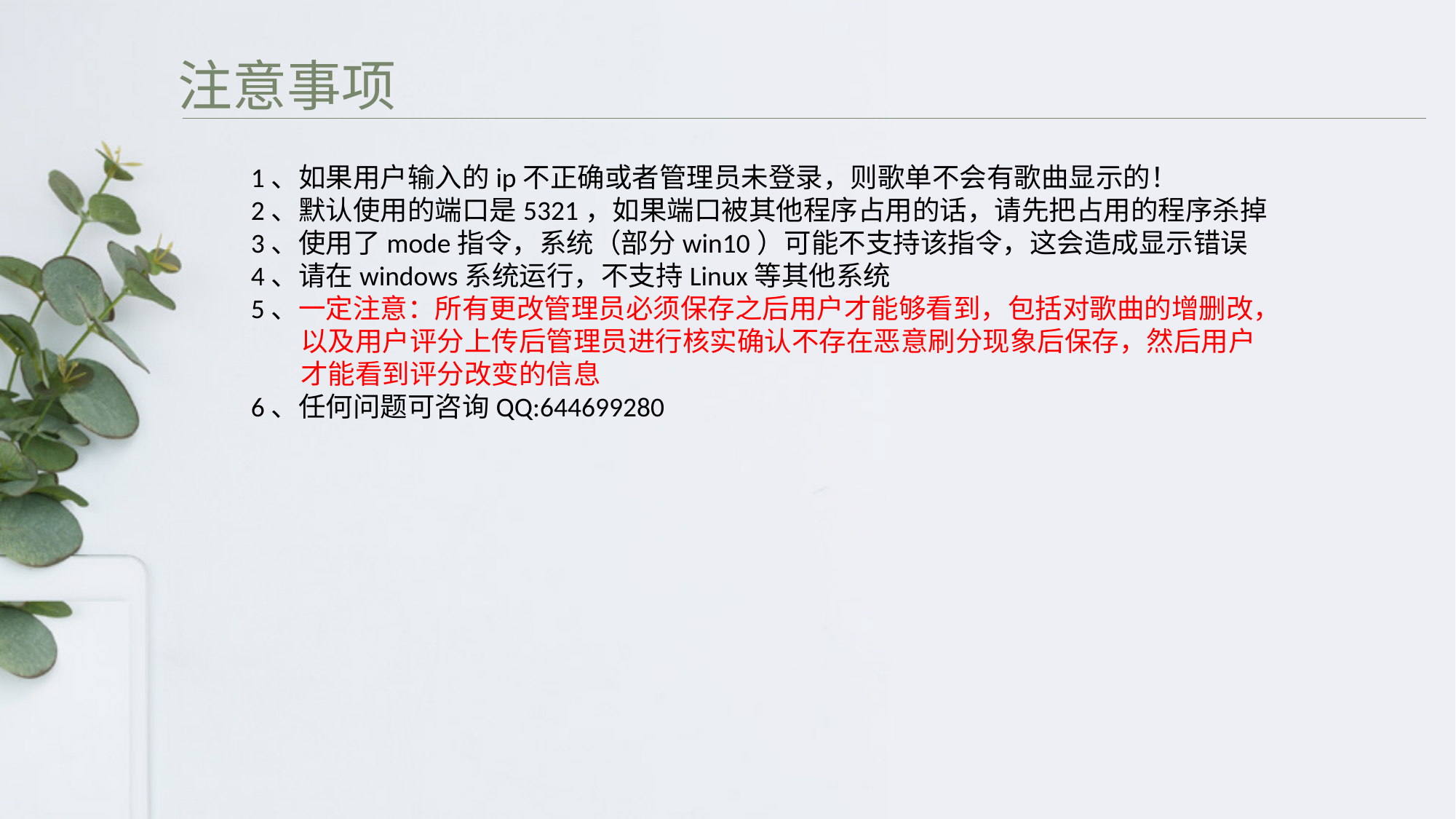

注意事项

1、如果用户输入的ip不正确或者管理员未登录，则歌单不会有歌曲显示的！
2、默认使用的端口是5321，如果端口被其他程序占用的话，请先把占用的程序杀掉
3、使用了mode指令，系统（部分win10）可能不支持该指令，这会造成显示错误
4、请在windows系统运行，不支持Linux等其他系统
5、一定注意：所有更改管理员必须保存之后用户才能够看到，包括对歌曲的增删改，
       以及用户评分上传后管理员进行核实确认不存在恶意刷分现象后保存，然后用户
       才能看到评分改变的信息
6、任何问题可咨询QQ:644699280